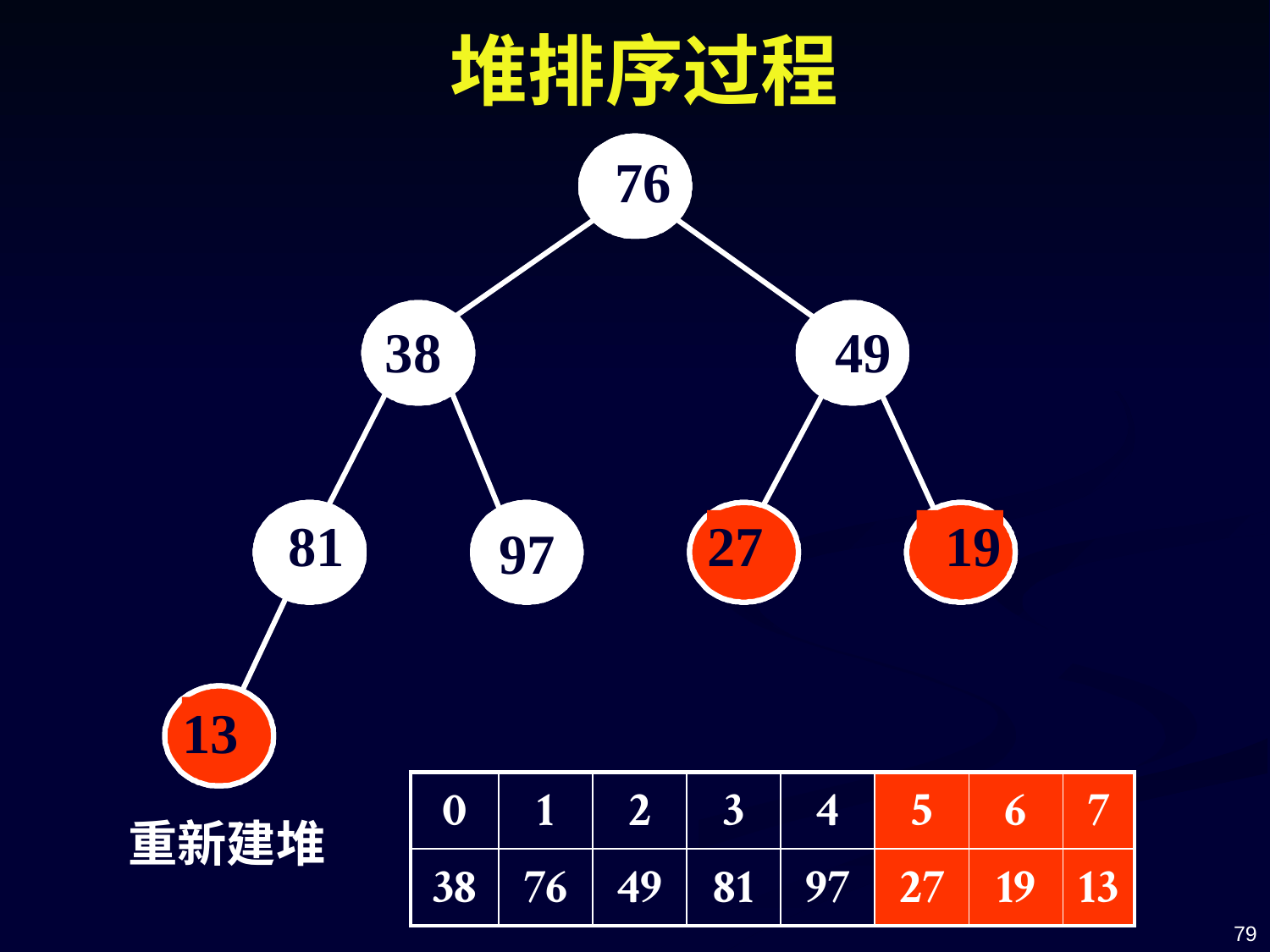

# 堆排序过程

76

38

49

81

 97

27

  19

13
| 0 | 1 | 2 | 3 | 4 | 5 | 6 | 7 |
| --- | --- | --- | --- | --- | --- | --- | --- |
| 38 | 76 | 49 | 81 | 97 | 27 | 19 | 13 |
重新建堆
79